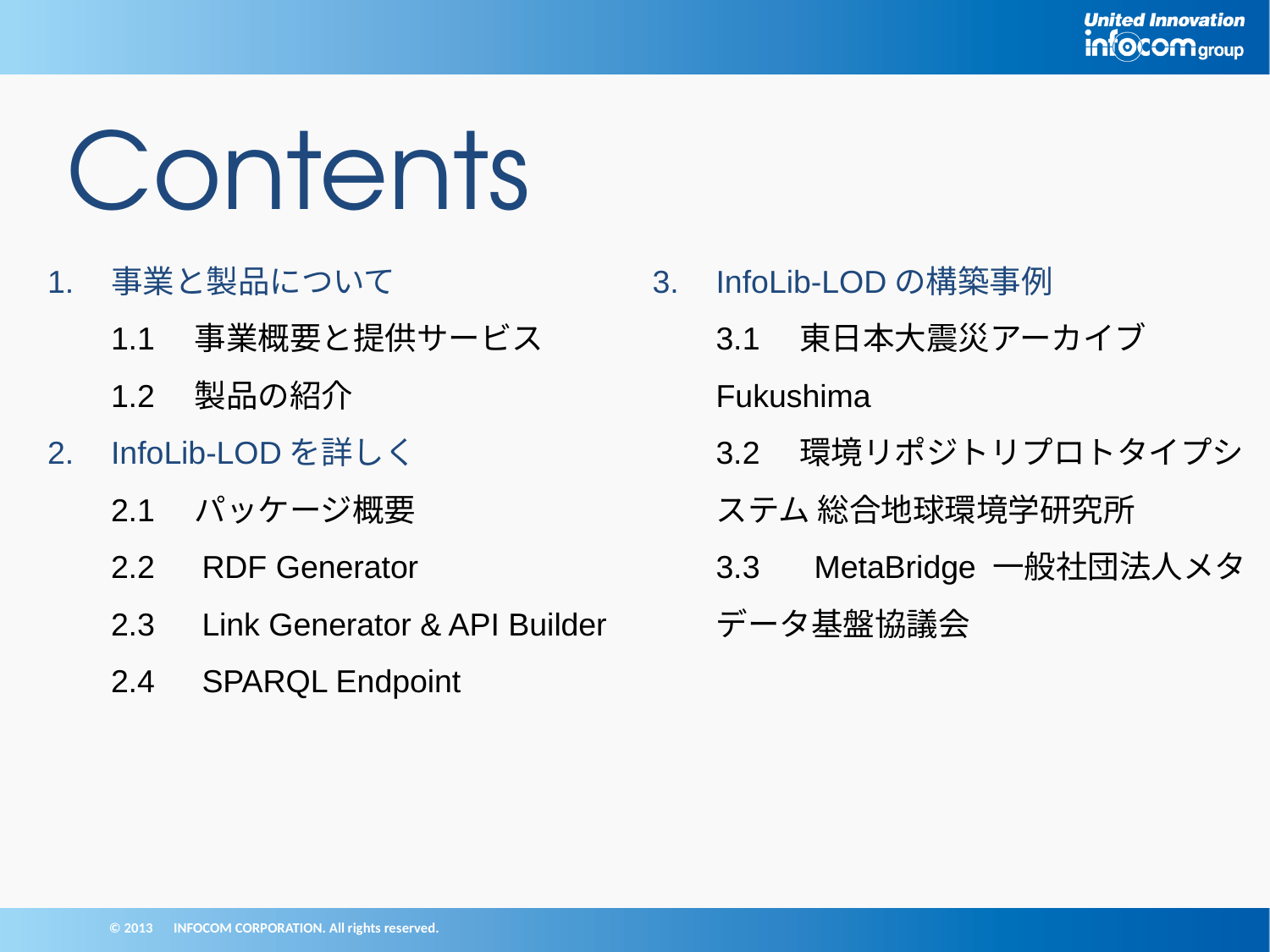

Contents
事業と製品について
1.1　事業概要と提供サービス
1.2　製品の紹介
InfoLib-LODを詳しく
2.1　パッケージ概要
2.2　RDF Generator
2.3　Link Generator & API Builder
2.4　SPARQL Endpoint

InfoLib-LODの構築事例
3.1　東日本大震災アーカイブ Fukushima
3.2　環境リポジトリプロトタイプシステム 総合地球環境学研究所
3.3　 MetaBridge 一般社団法人メタデータ基盤協議会